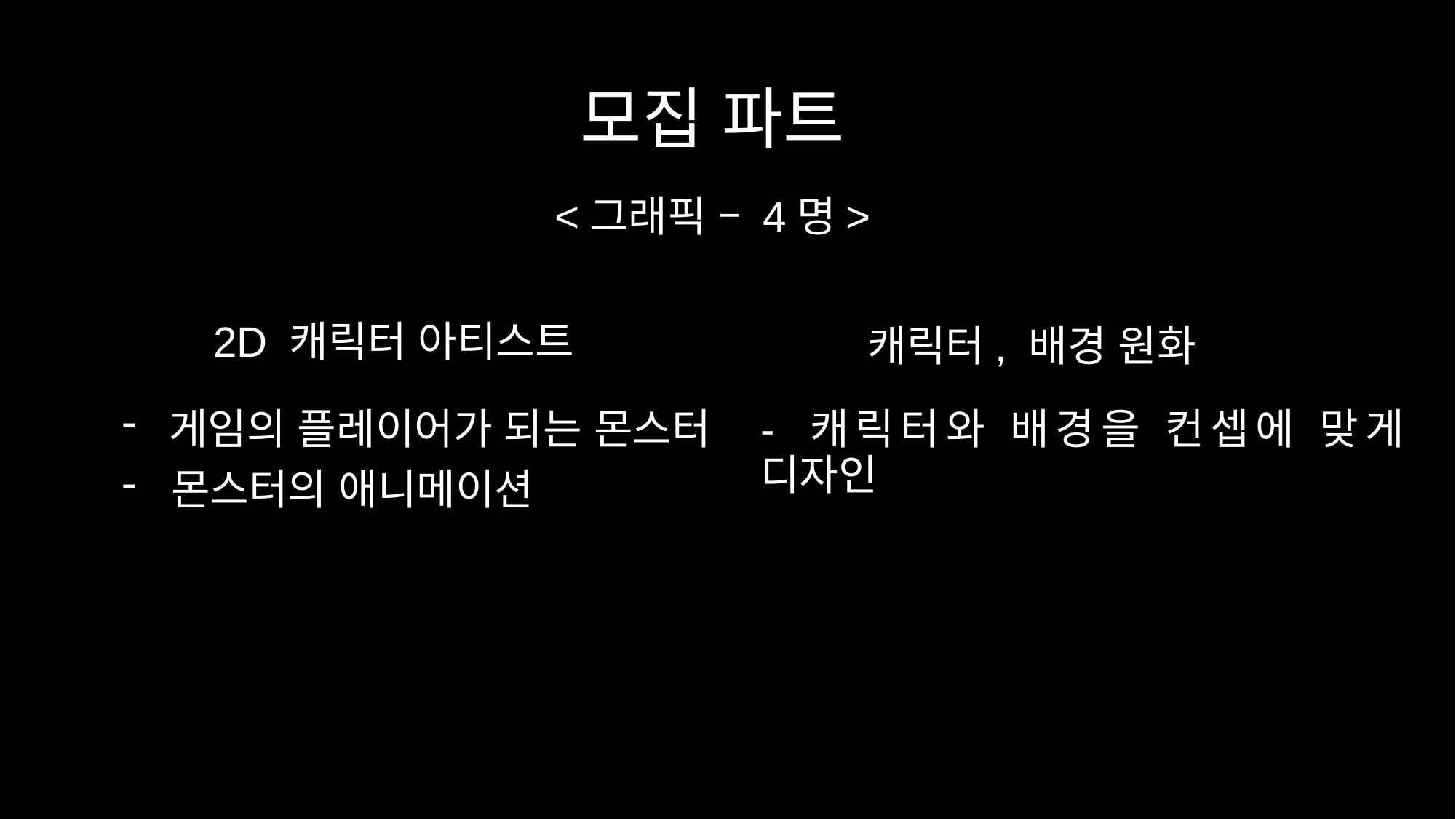

# 모집 파트
<그래픽 – 4명>
2D 캐릭터 아티스트
캐릭터, 배경 원화
- 캐릭터와 배경을 컨셉에 맞게 디자인
 게임의 플레이어가 되는 몬스터
 몬스터의 애니메이션